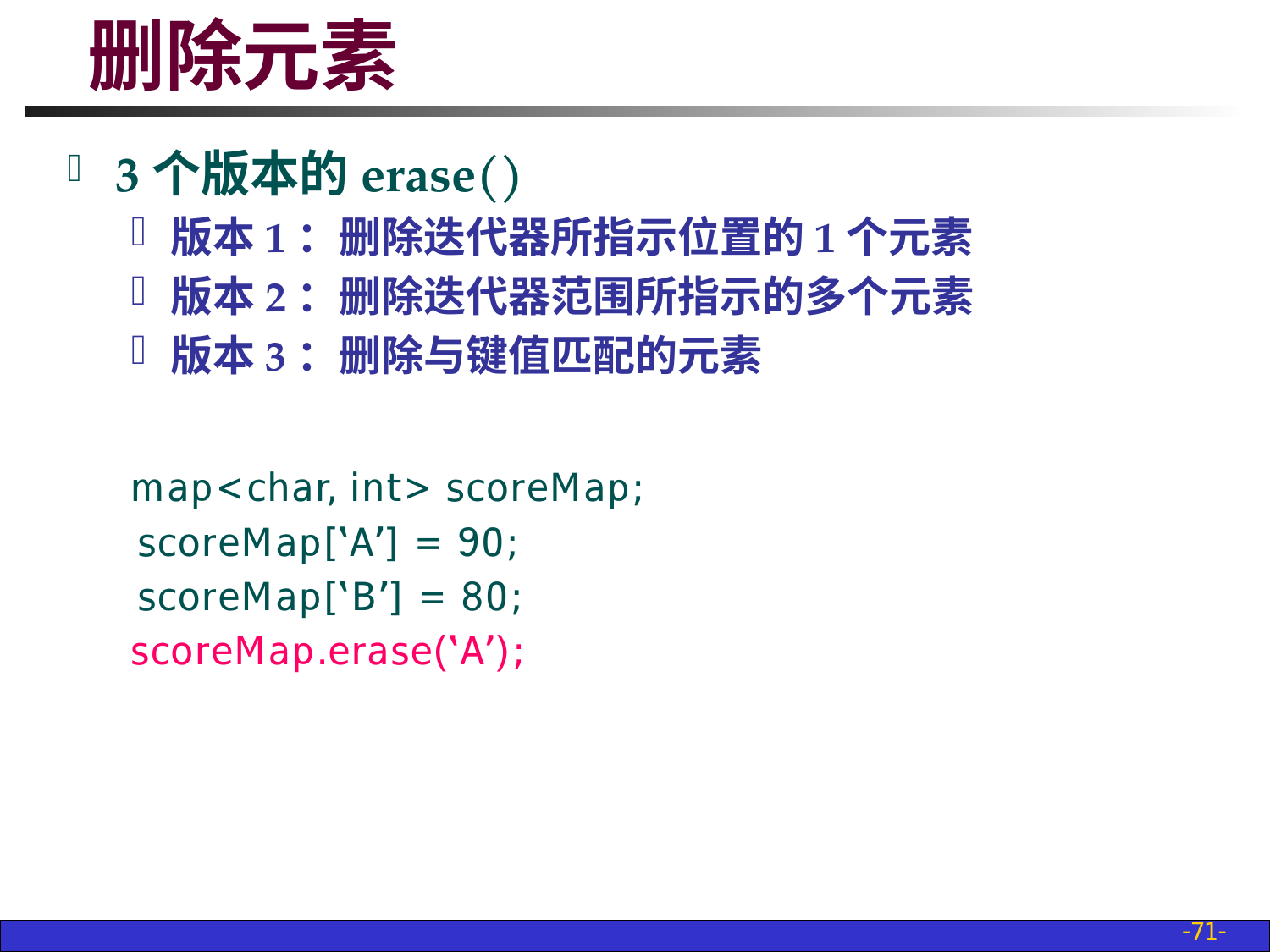

# 删除元素
3个版本的erase()
版本1：删除迭代器所指示位置的1个元素
版本2：删除迭代器范围所指示的多个元素
版本3：删除与键值匹配的元素

map<char, int> scoreMap;
	  scoreMap[‘A’] = 90;
	  scoreMap[‘B’] = 80;
scoreMap.erase(‘A’);
-71-